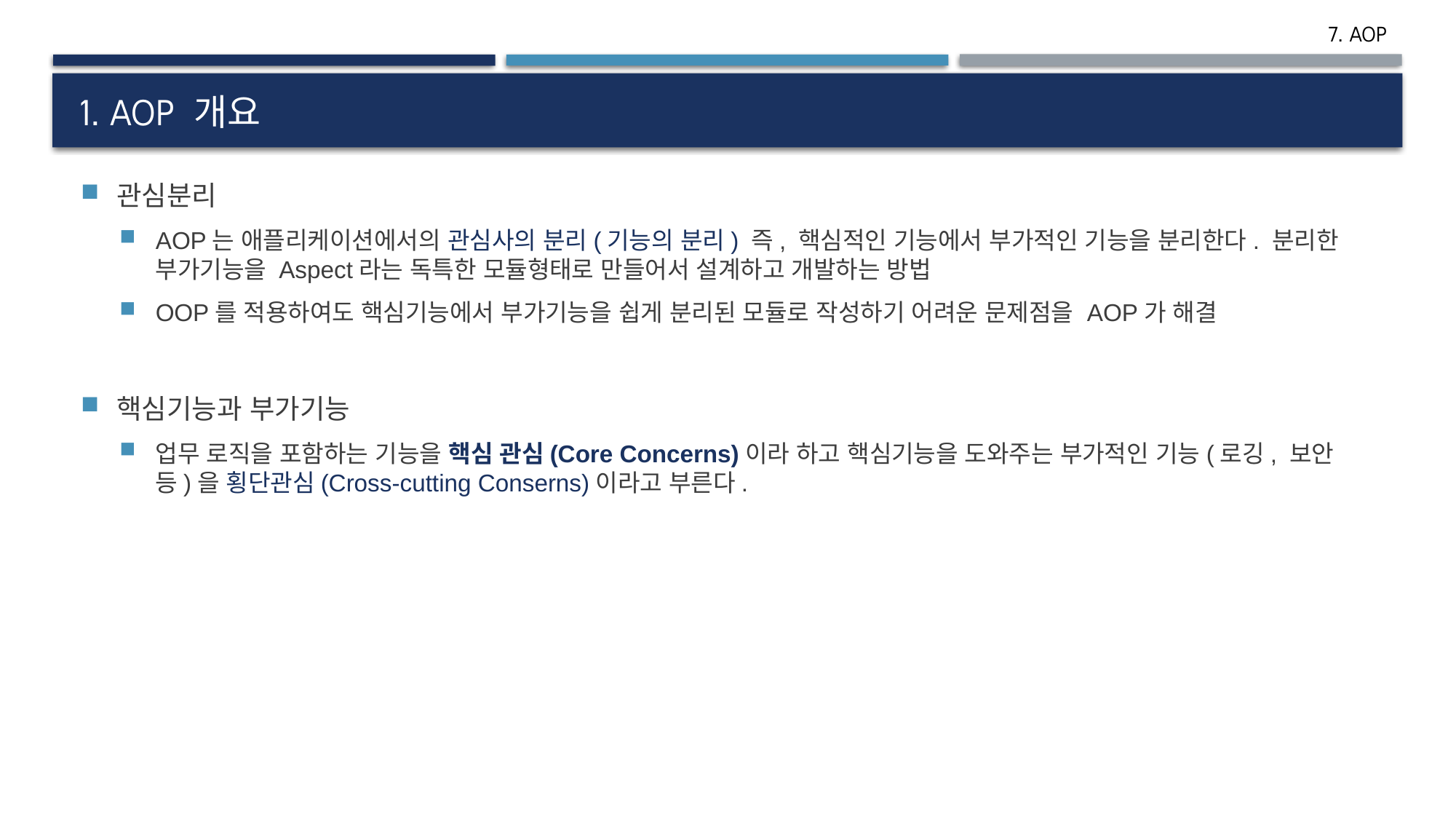

# 1. AOP 개요
관심분리
AOP는 애플리케이션에서의 관심사의 분리(기능의 분리) 즉, 핵심적인 기능에서 부가적인 기능을 분리한다. 분리한 부가기능을 Aspect라는 독특한 모듈형태로 만들어서 설계하고 개발하는 방법
OOP를 적용하여도 핵심기능에서 부가기능을 쉽게 분리된 모듈로 작성하기 어려운 문제점을 AOP가 해결

핵심기능과 부가기능
업무 로직을 포함하는 기능을 핵심 관심(Core Concerns)이라 하고 핵심기능을 도와주는 부가적인 기능(로깅, 보안 등)을 횡단관심(Cross-cutting Conserns)이라고 부른다.